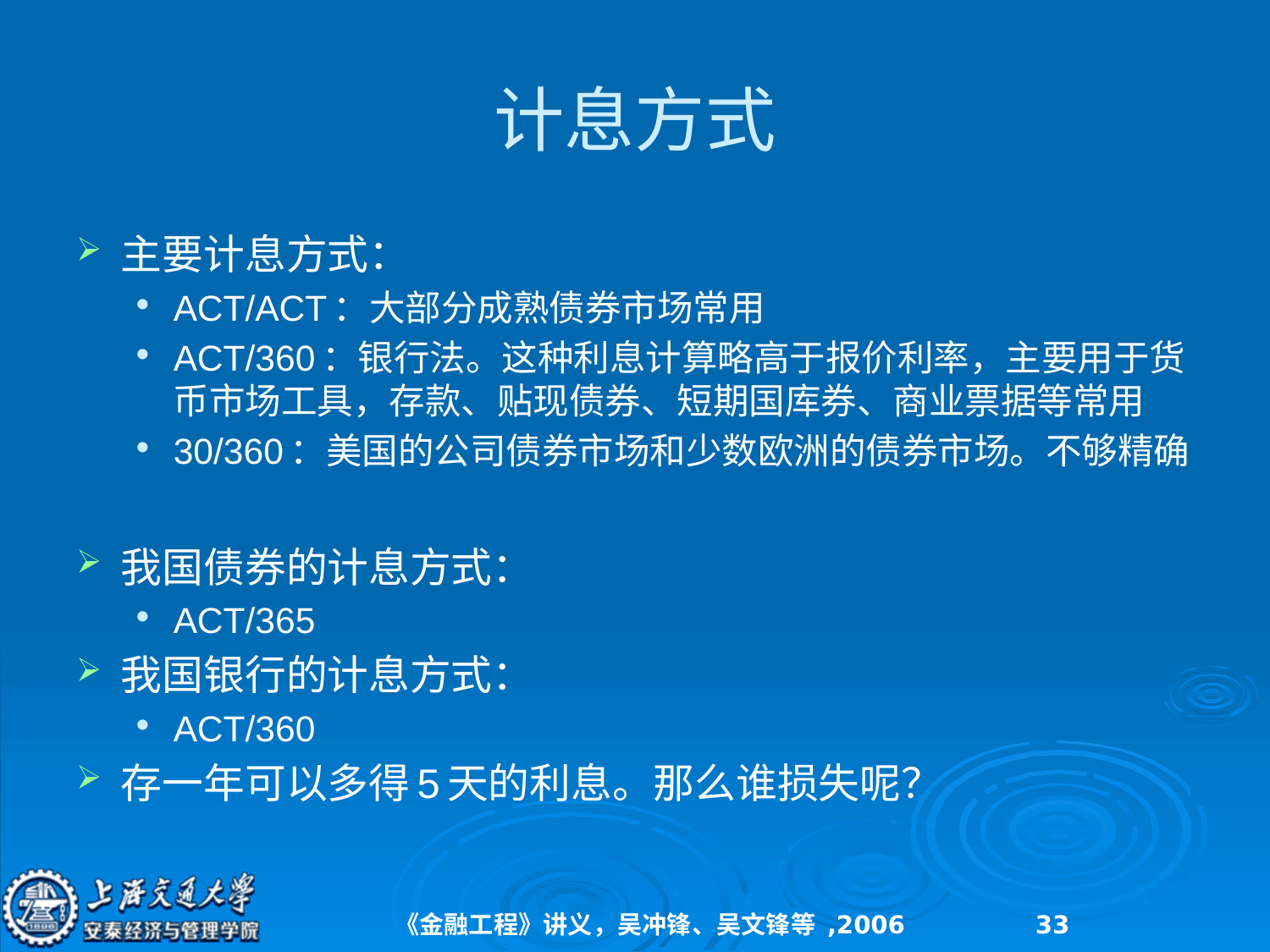

# 计息方式
主要计息方式：
ACT/ACT：大部分成熟债券市场常用
ACT/360：银行法。这种利息计算略高于报价利率，主要用于货币市场工具，存款、贴现债券、短期国库券、商业票据等常用
30/360：美国的公司债券市场和少数欧洲的债券市场。不够精确

我国债券的计息方式：
ACT/365
我国银行的计息方式：
ACT/360
存一年可以多得5天的利息。那么谁损失呢？